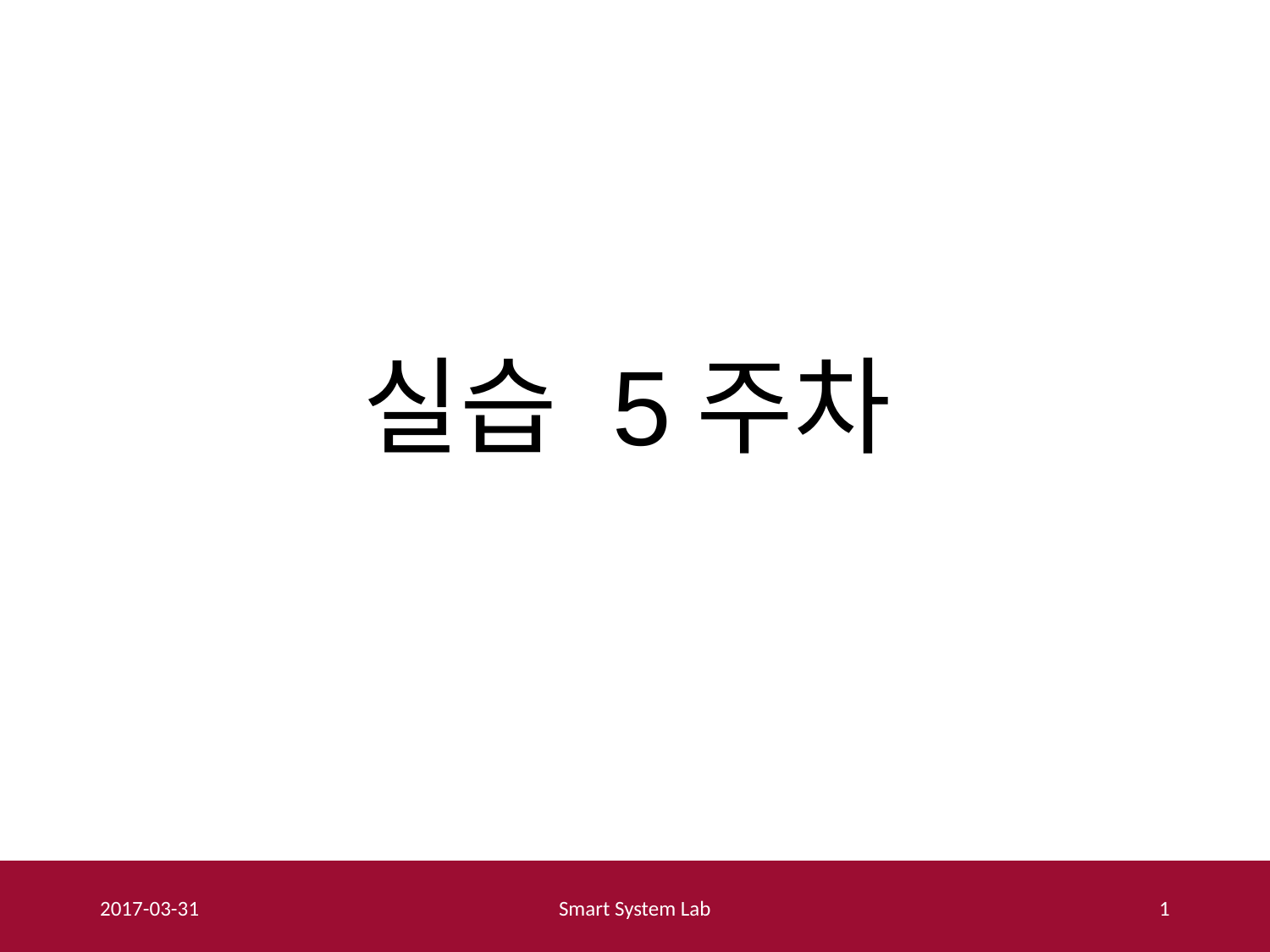

# 실습 5주차

2017-03-31
Smart System Lab
1